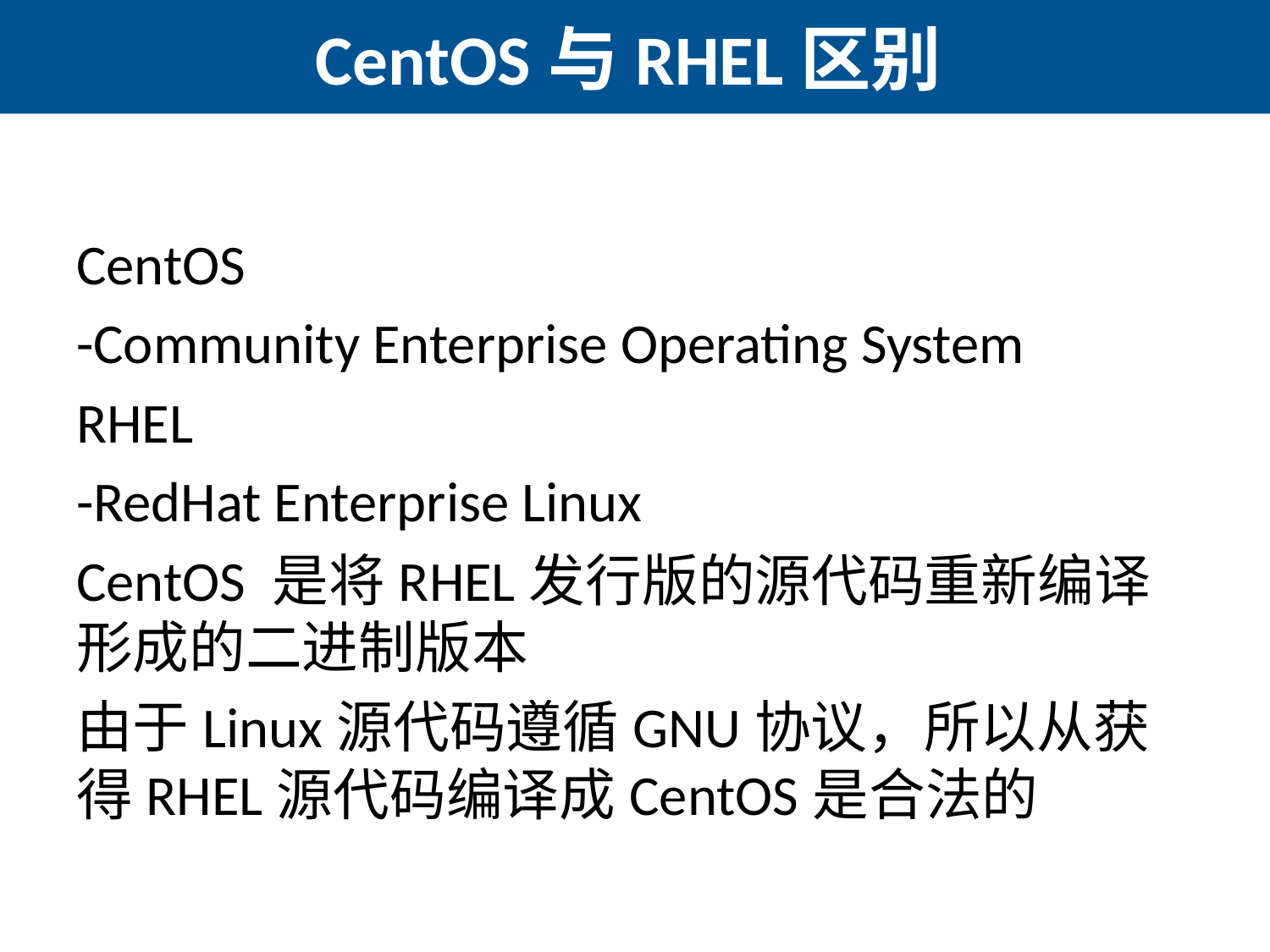

# CentOS与RHEL区别
CentOS
-Community Enterprise Operating System
RHEL
-RedHat Enterprise Linux
CentOS 是将RHEL发行版的源代码重新编译形成的二进制版本
由于Linux源代码遵循GNU协议，所以从获得RHEL源代码编译成CentOS是合法的